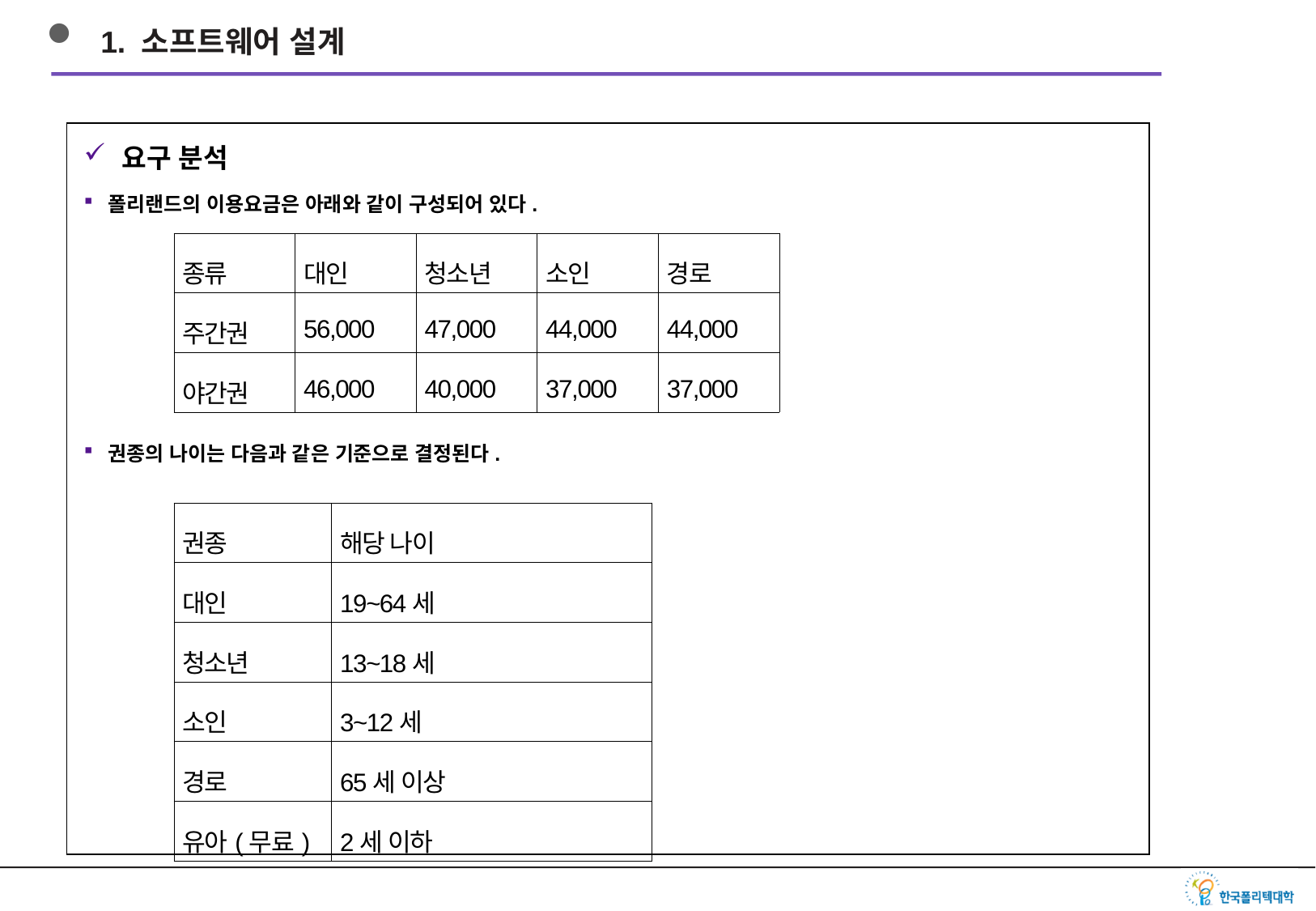

1. 소프트웨어 설계
요구 분석
폴리랜드의 이용요금은 아래와 같이 구성되어 있다.

권종의 나이는 다음과 같은 기준으로 결정된다.

| 종류 | 대인 | 청소년 | 소인 | 경로 |
| --- | --- | --- | --- | --- |
| 주간권 | 56,000 | 47,000 | 44,000 | 44,000 |
| 야간권 | 46,000 | 40,000 | 37,000 | 37,000 |
| 권종 | 해당 나이 |
| --- | --- |
| 대인 | 19~64세 |
| 청소년 | 13~18세 |
| 소인 | 3~12세 |
| 경로 | 65세 이상 |
| 유아(무료) | 2세 이하 |